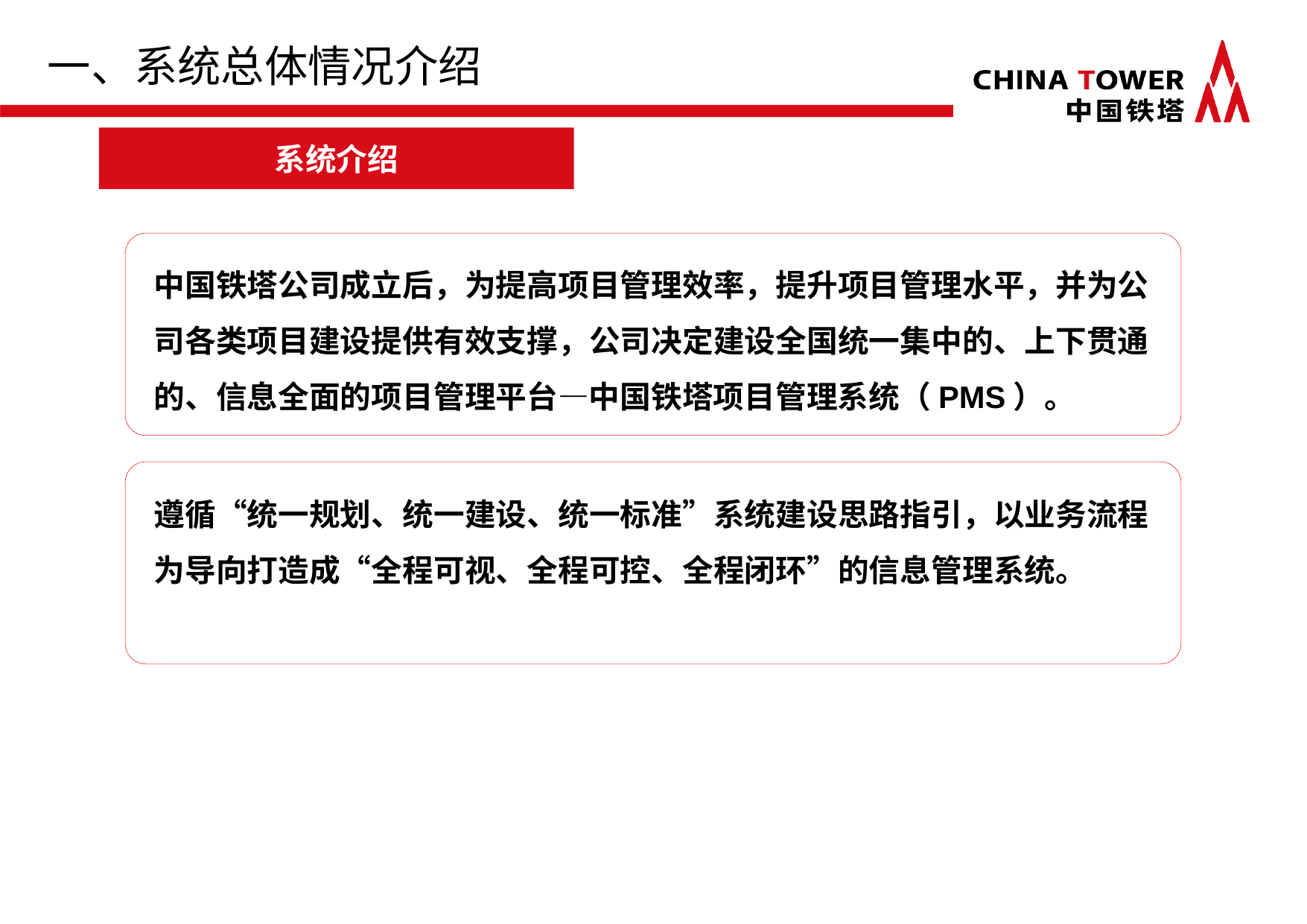

一、系统总体情况介绍
系统介绍

中国铁塔公司成立后，为提高项目管理效率，提升项目管理水平，并为公司各类项目建设提供有效支撑，公司决定建设全国统一集中的、上下贯通的、信息全面的项目管理平台—中国铁塔项目管理系统（PMS）。

遵循“统一规划、统一建设、统一标准”系统建设思路指引，以业务流程为导向打造成“全程可视、全程可控、全程闭环”的信息管理系统。